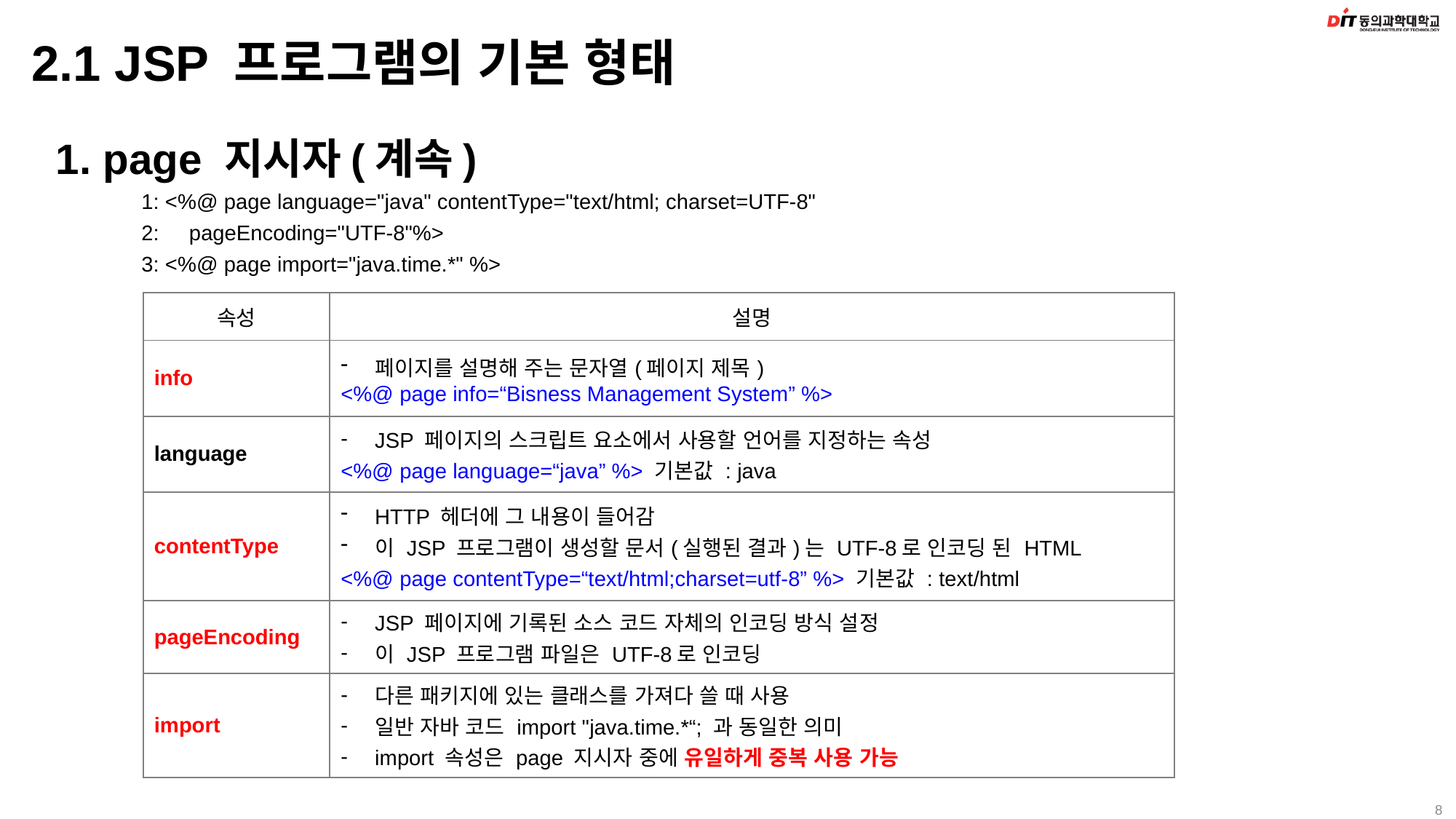

# 2.1 JSP 프로그램의 기본 형태
1. page 지시자(계속)
1: <%@ page language="java" contentType="text/html; charset=UTF-8"
2:     pageEncoding="UTF-8"%>
3: <%@ page import="java.time.*" %>
| 속성 | 설명 |
| --- | --- |
| info | 페이지를 설명해 주는 문자열(페이지 제목) <%@ page info=“Bisness Management System” %> |
| language | JSP 페이지의 스크립트 요소에서 사용할 언어를 지정하는 속성 <%@ page language=“java” %> 기본값 : java |
| contentType | HTTP 헤더에 그 내용이 들어감 이 JSP 프로그램이 생성할 문서(실행된 결과)는 UTF-8로 인코딩 된 HTML <%@ page contentType=“text/html;charset=utf-8” %> 기본값 : text/html |
| pageEncoding | JSP 페이지에 기록된 소스 코드 자체의 인코딩 방식 설정 이 JSP 프로그램 파일은 UTF-8로 인코딩 |
| import | 다른 패키지에 있는 클래스를 가져다 쓸 때 사용 일반 자바 코드 import "java.time.\*“; 과 동일한 의미 import 속성은 page 지시자 중에 유일하게 중복 사용 가능 |
8